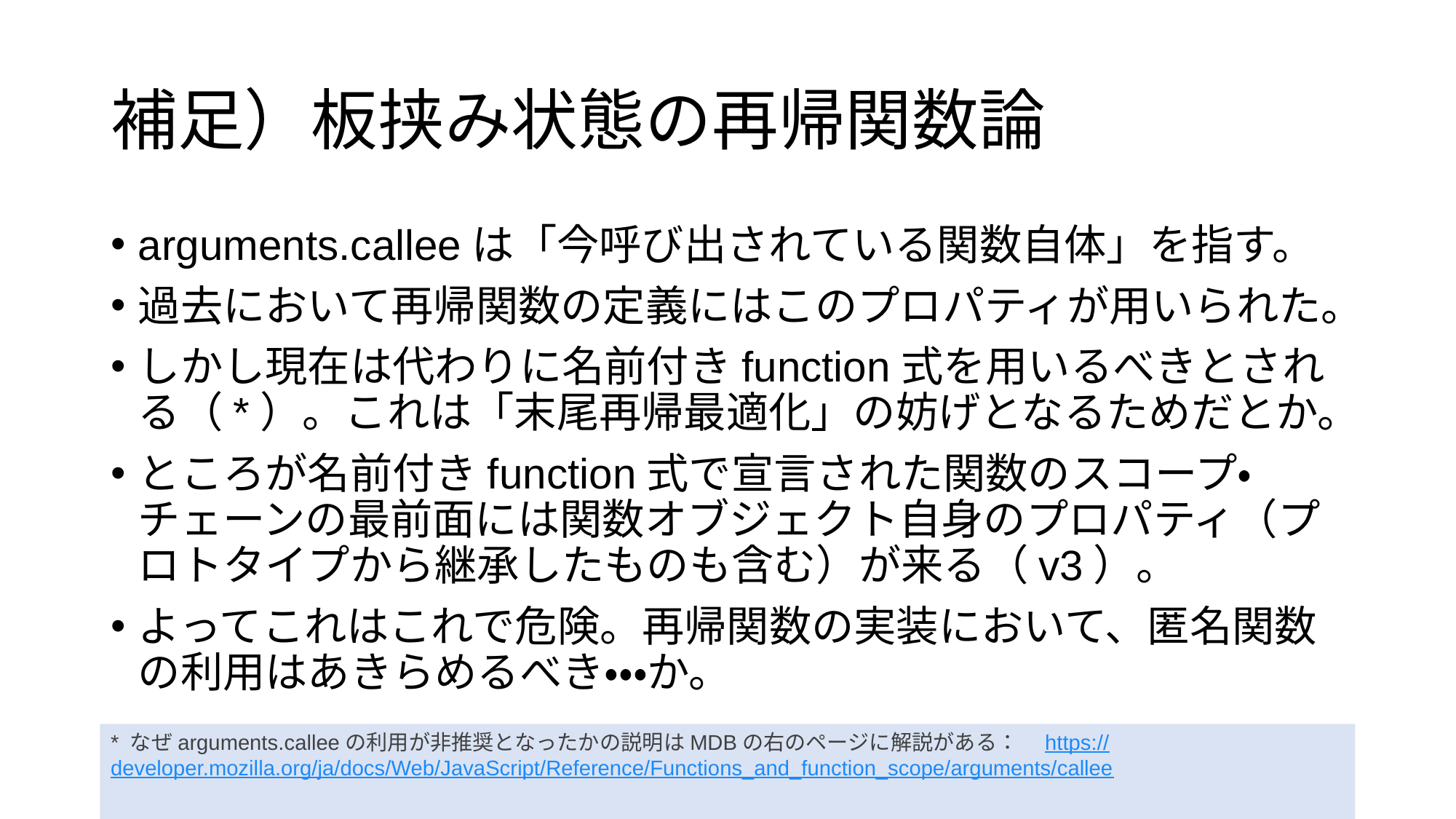

# 補足）板挟み状態の再帰関数論
arguments.calleeは「今呼び出されている関数自体」を指す。
過去において再帰関数の定義にはこのプロパティが用いられた。
しかし現在は代わりに名前付きfunction式を用いるべきとされる（*）。これは「末尾再帰最適化」の妨げとなるためだとか。
ところが名前付きfunction式で宣言された関数のスコープ・チェーンの最前面には関数オブジェクト自身のプロパティ（プロトタイプから継承したものも含む）が来る（v3）。
よってこれはこれで危険。再帰関数の実装において、匿名関数の利用はあきらめるべき・・・か。
* なぜarguments.calleeの利用が非推奨となったかの説明はMDBの右のページに解説がある：　https://developer.mozilla.org/ja/docs/Web/JavaScript/Reference/Functions_and_function_scope/arguments/callee